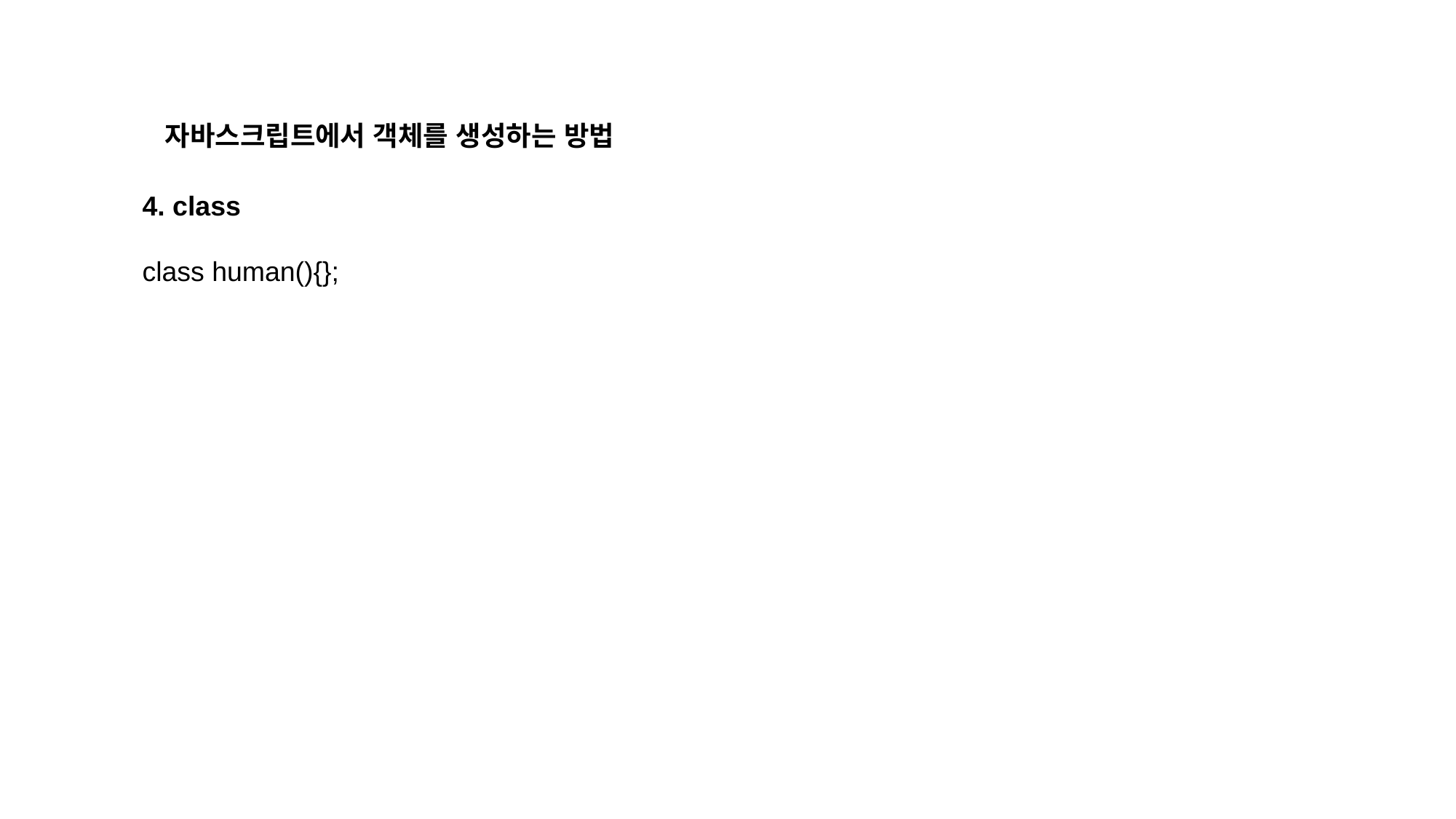

자바스크립트에서 객체를 생성하는 방법
4. class

class human(){};